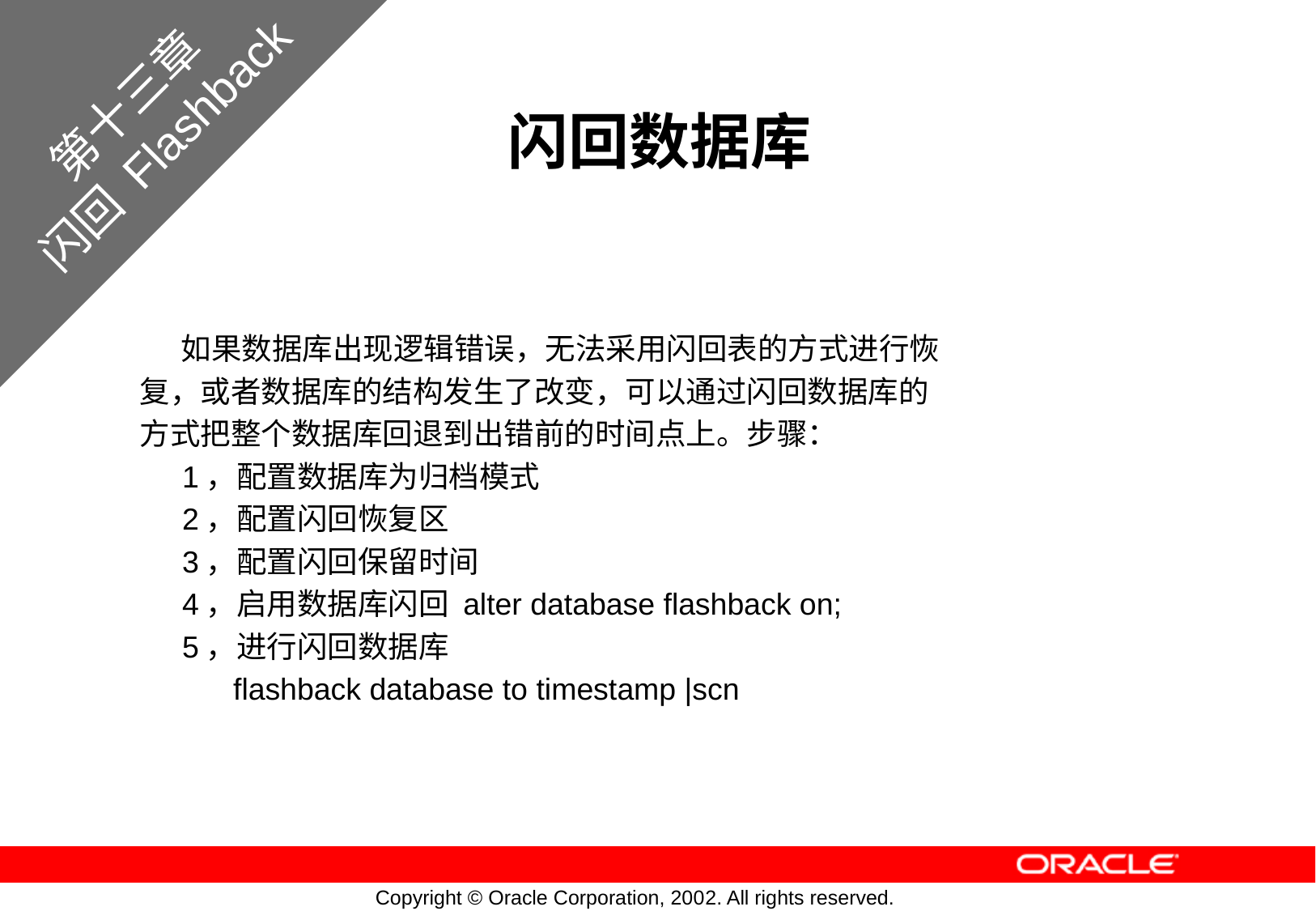

第十三章
闪回 Flashback
# 闪回数据库
     如果数据库出现逻辑错误，无法采用闪回表的方式进行恢
复，或者数据库的结构发生了改变，可以通过闪回数据库的
方式把整个数据库回退到出错前的时间点上。步骤：
     1，配置数据库为归档模式
     2，配置闪回恢复区
     3，配置闪回保留时间
     4，启用数据库闪回 alter database flashback on;
     5，进行闪回数据库
           flashback database to timestamp |scn